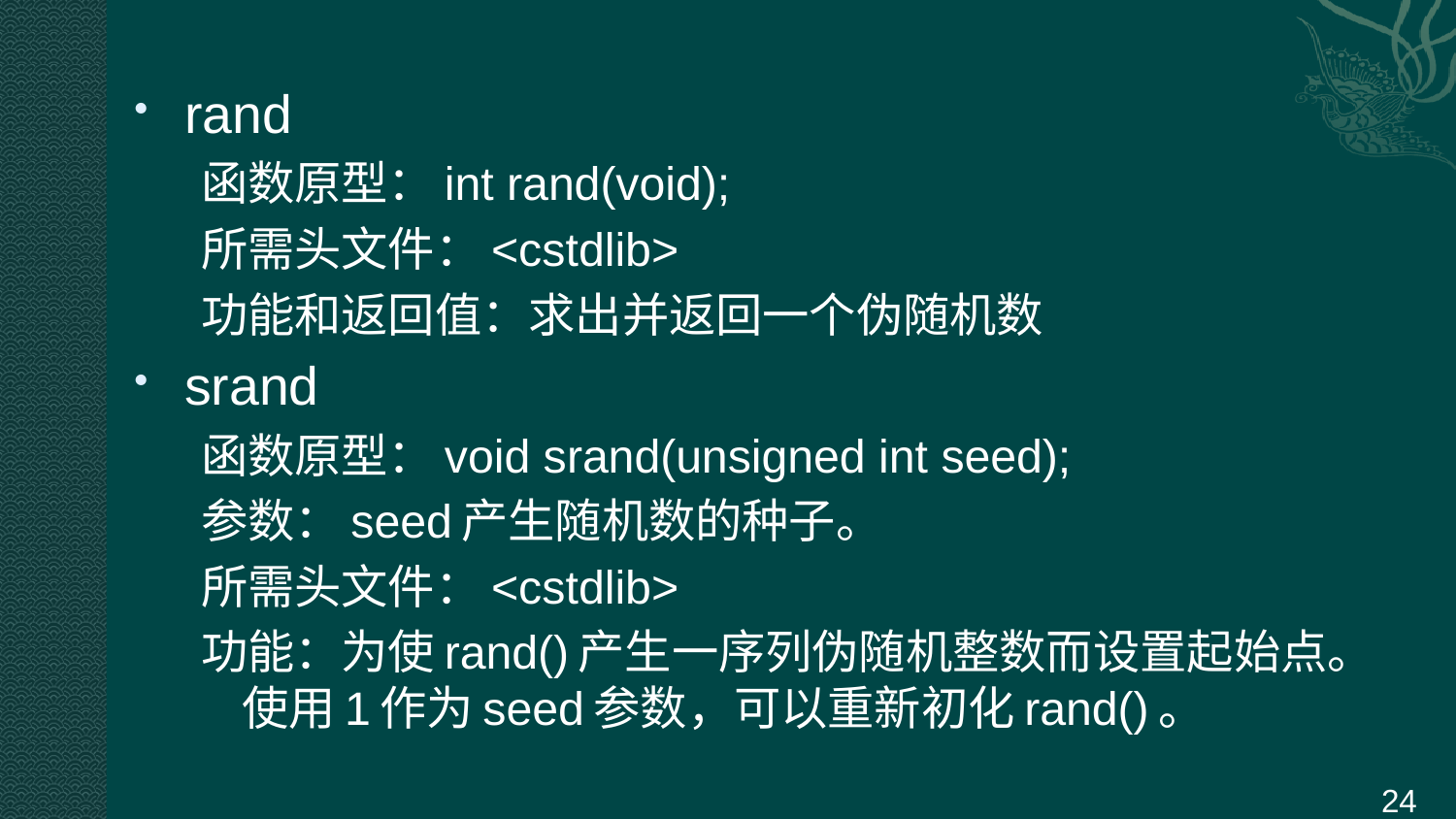

rand
函数原型：int rand(void);
所需头文件：<cstdlib>
功能和返回值：求出并返回一个伪随机数
srand
函数原型：void srand(unsigned int seed);
参数：seed产生随机数的种子。
所需头文件：<cstdlib>
功能：为使rand()产生一序列伪随机整数而设置起始点。使用1作为seed参数，可以重新初化rand()。
24